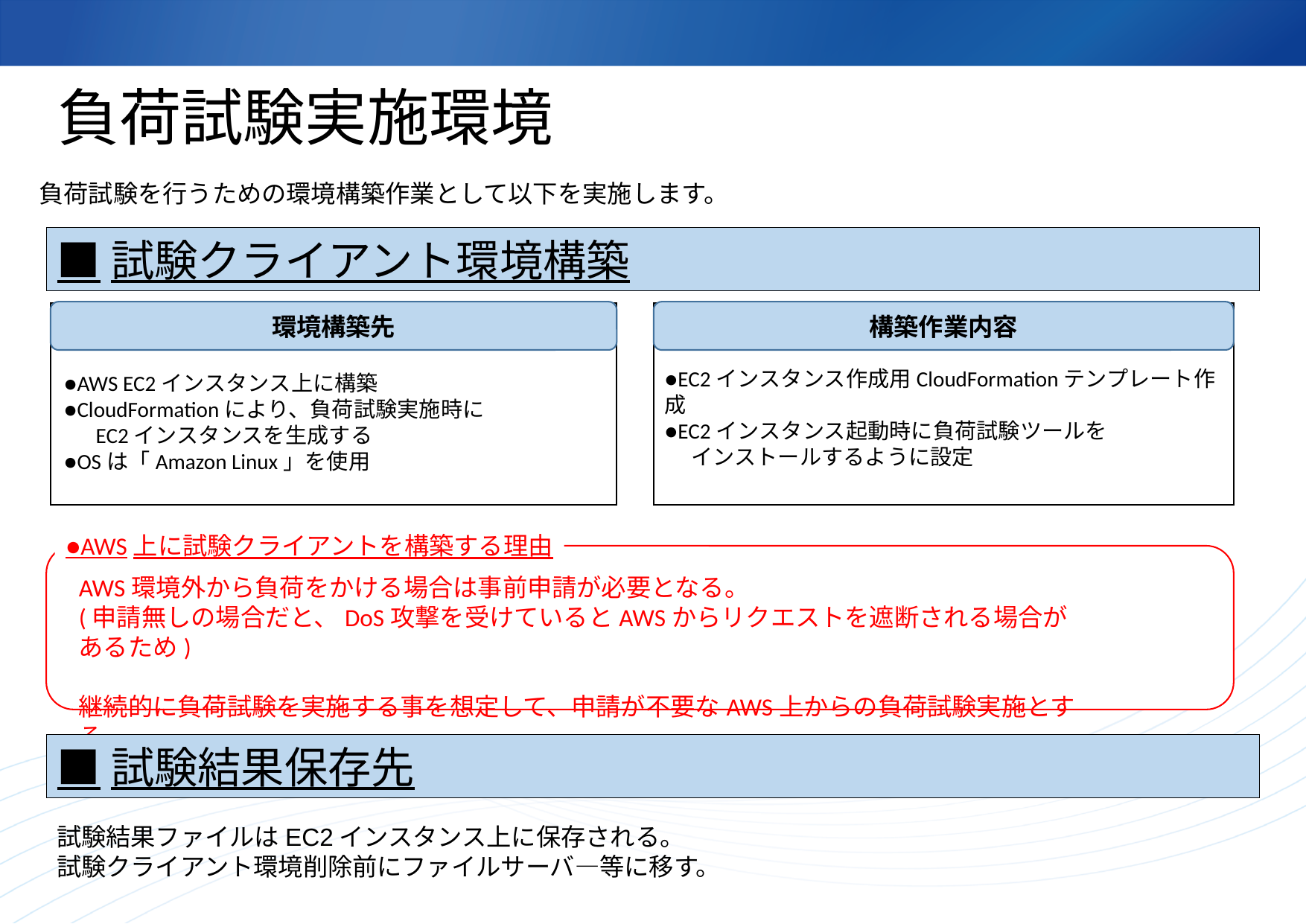

# 負荷試験実施環境
負荷試験を行うための環境構築作業として以下を実施します。
■試験クライアント環境構築
環境構築先
構築作業内容

●EC2インスタンス作成用CloudFormationテンプレート作成
●EC2インスタンス起動時に負荷試験ツールを
　 インストールするように設定
●AWS EC2インスタンス上に構築
●CloudFormationにより、負荷試験実施時に
　 EC2インスタンスを生成する
●OSは「Amazon Linux」を使用
●AWS上に試験クライアントを構築する理由

AWS環境外から負荷をかける場合は事前申請が必要となる。
(申請無しの場合だと、DoS攻撃を受けているとAWSからリクエストを遮断される場合があるため)

継続的に負荷試験を実施する事を想定して、申請が不要なAWS上からの負荷試験実施とする

■試験結果保存先
試験結果ファイルはEC2インスタンス上に保存される。
試験クライアント環境削除前にファイルサーバ―等に移す。